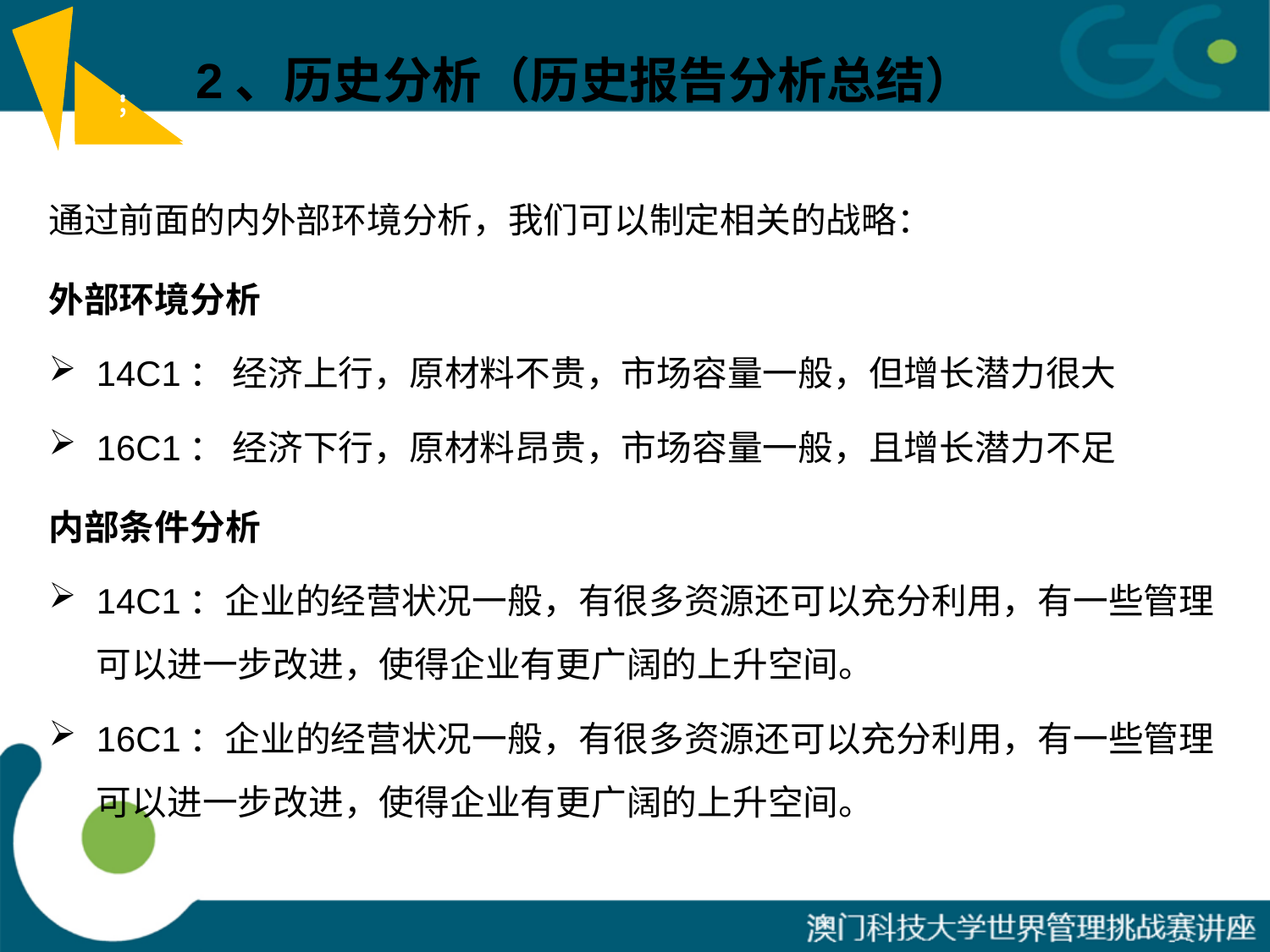

2、历史分析（历史报告分析总结）

；
；
通过前面的内外部环境分析，我们可以制定相关的战略：
外部环境分析
14C1： 经济上行，原材料不贵，市场容量一般，但增长潜力很大
16C1： 经济下行，原材料昂贵，市场容量一般，且增长潜力不足
内部条件分析
14C1：企业的经营状况一般，有很多资源还可以充分利用，有一些管理可以进一步改进，使得企业有更广阔的上升空间。
16C1：企业的经营状况一般，有很多资源还可以充分利用，有一些管理可以进一步改进，使得企业有更广阔的上升空间。